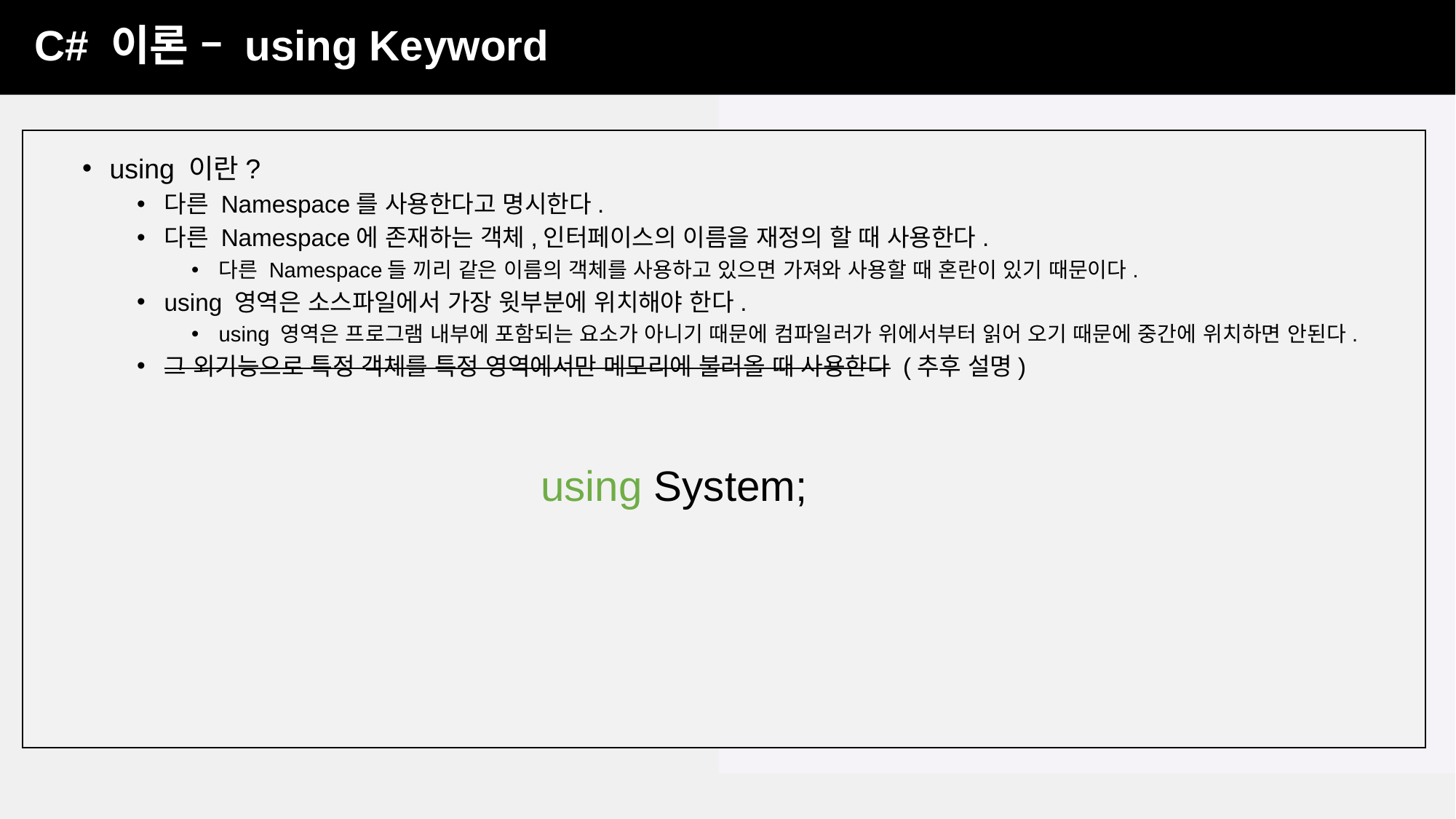

C# 이론 – using Keyword
using 이란?
다른 Namespace를 사용한다고 명시한다.
다른 Namespace에 존재하는 객체,인터페이스의 이름을 재정의 할 때 사용한다.
다른 Namespace들 끼리 같은 이름의 객체를 사용하고 있으면 가져와 사용할 때 혼란이 있기 때문이다.
using 영역은 소스파일에서 가장 윗부분에 위치해야 한다.
using 영역은 프로그램 내부에 포함되는 요소가 아니기 때문에 컴파일러가 위에서부터 읽어 오기 때문에 중간에 위치하면 안된다.
그 외기능으로 특정 객체를 특정 영역에서만 메모리에 불러올 때 사용한다 (추후 설명)
using System;